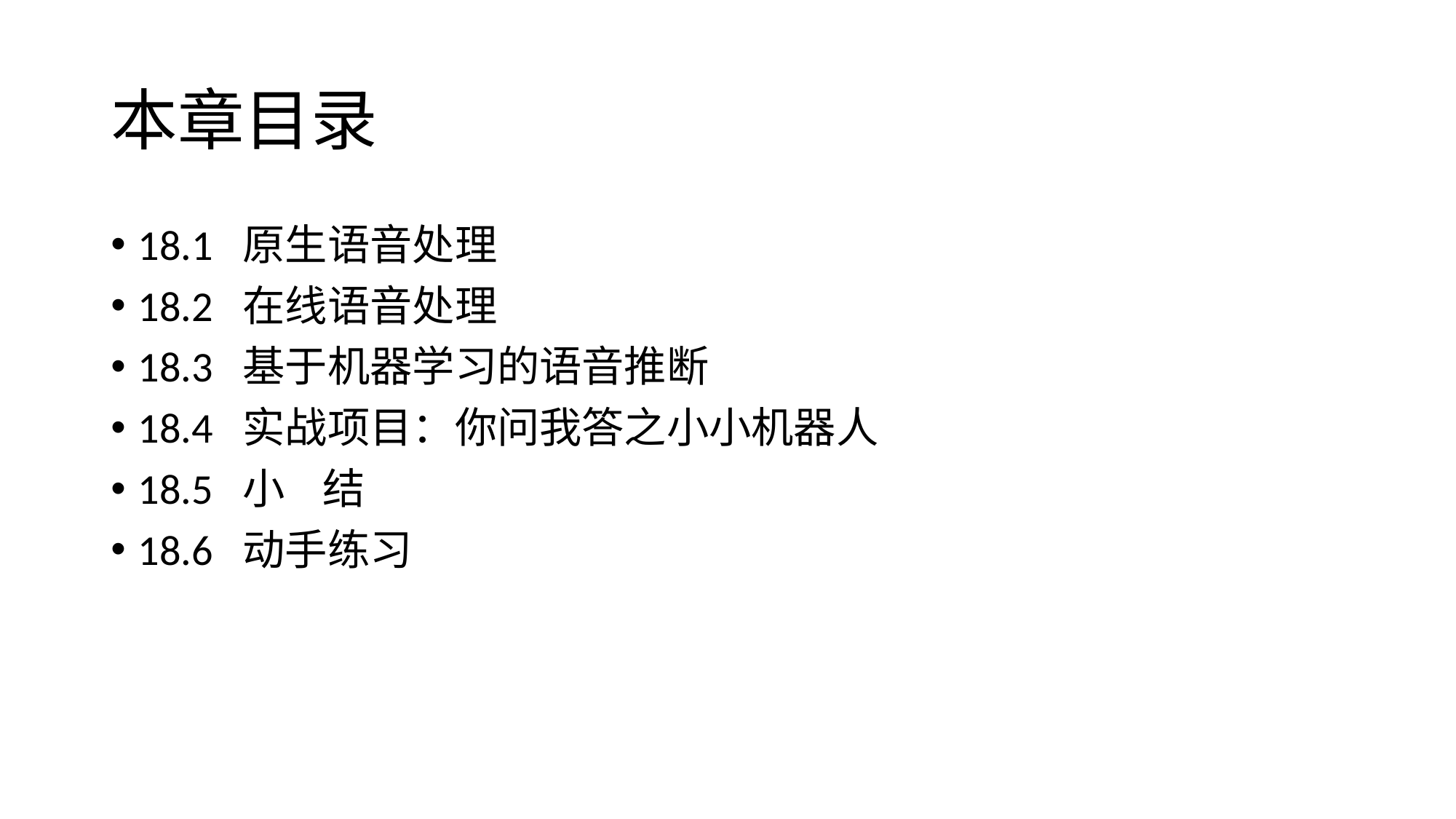

# 本章目录
18.1  原生语音处理
18.2  在线语音处理
18.3  基于机器学习的语音推断
18.4  实战项目：你问我答之小小机器人
18.5  小    结
18.6  动手练习